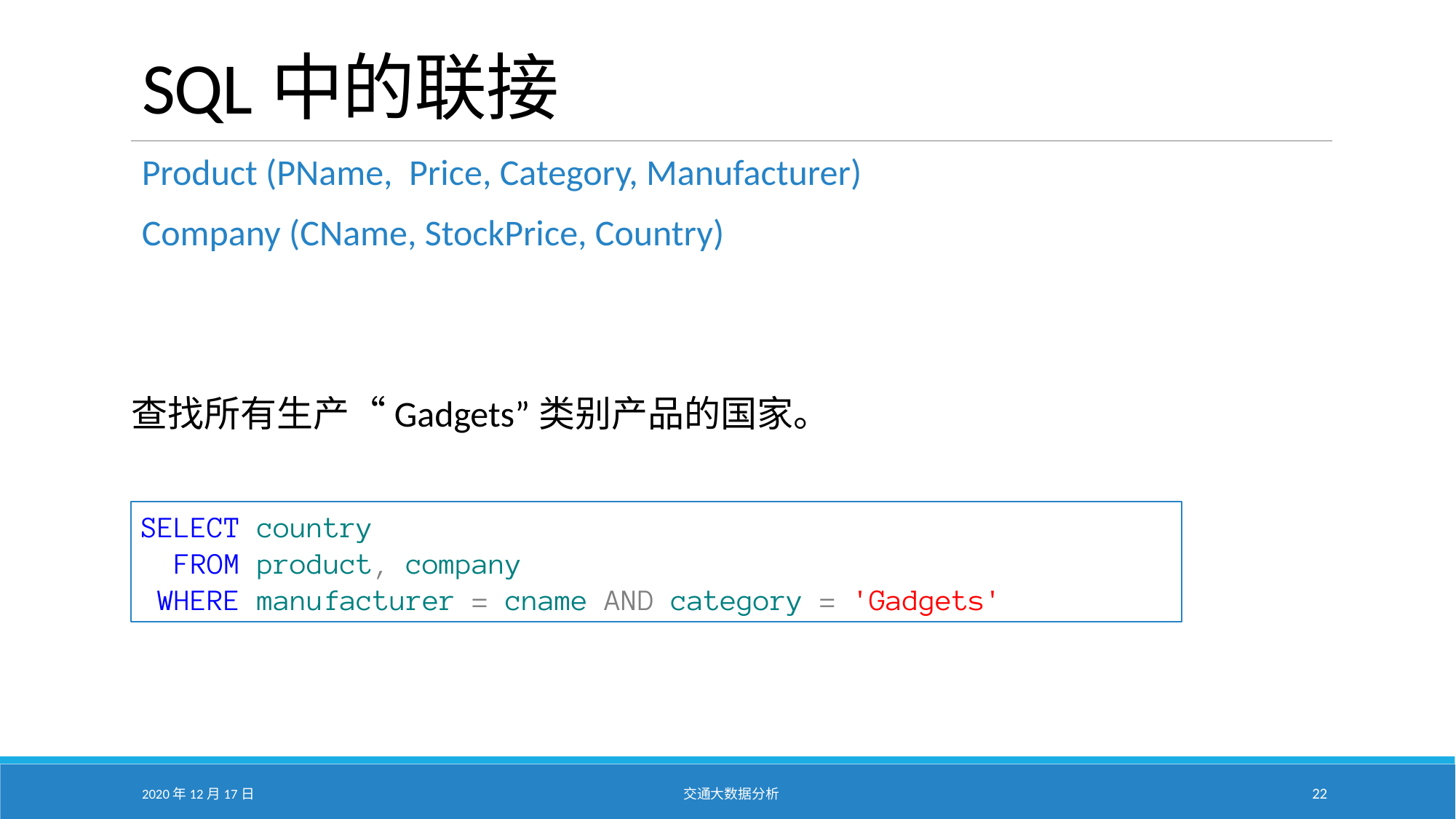

# SQL中的联接
Product (PName,  Price, Category, Manufacturer)
Company (CName, StockPrice, Country)

查找所有生产“Gadgets”类别产品的国家。
SELECT country
  FROM product, company
 WHERE manufacturer = cname AND category = 'Gadgets'
2020年12月17日
交通大数据分析
22